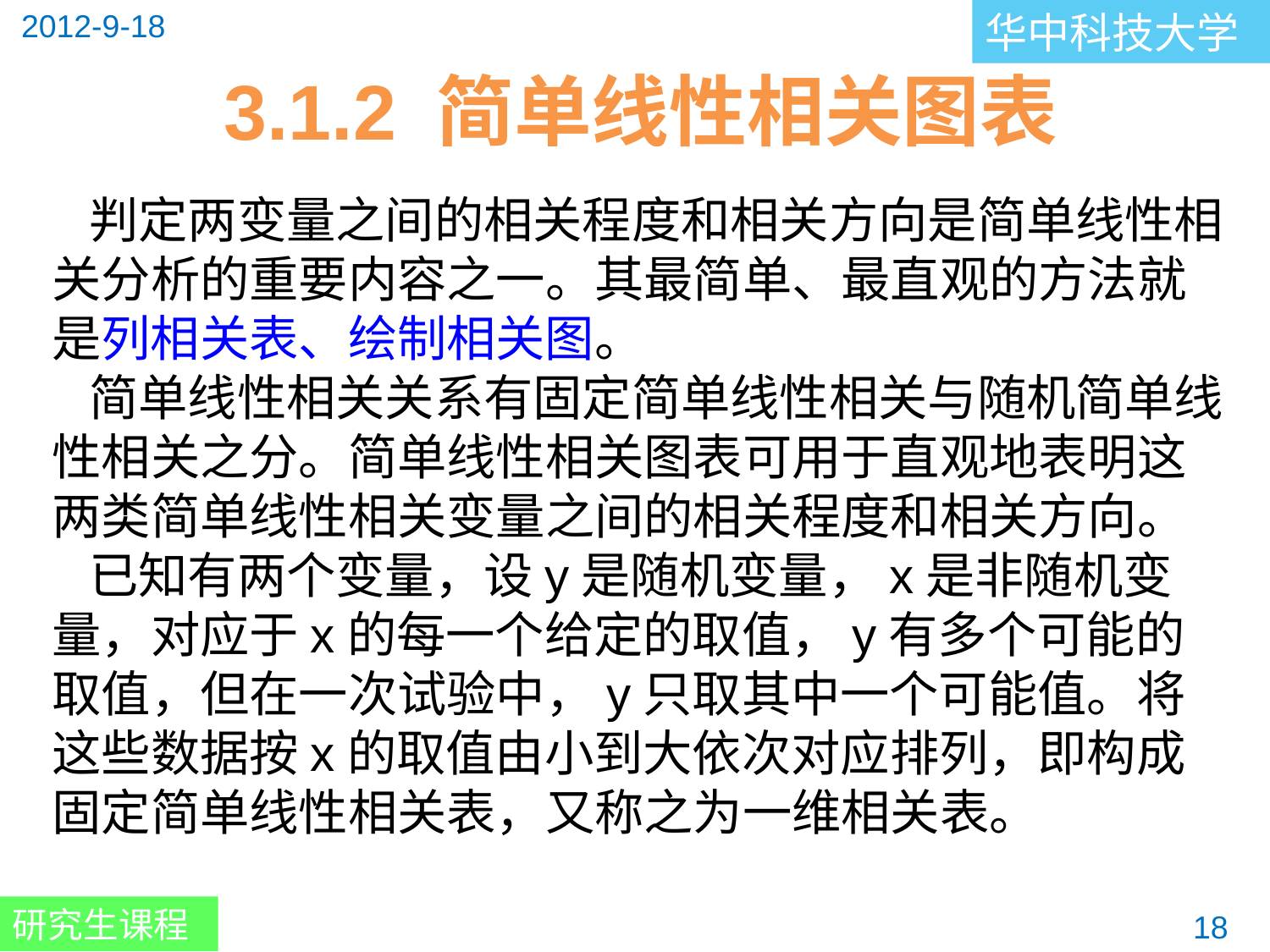

3.1.2 简单线性相关图表
判定两变量之间的相关程度和相关方向是简单线性相关分析的重要内容之一。其最简单、最直观的方法就是列相关表、绘制相关图。
简单线性相关关系有固定简单线性相关与随机简单线性相关之分。简单线性相关图表可用于直观地表明这两类简单线性相关变量之间的相关程度和相关方向。
已知有两个变量，设y是随机变量，x是非随机变量，对应于x的每一个给定的取值，y有多个可能的取值，但在一次试验中，y只取其中一个可能值。将这些数据按x的取值由小到大依次对应排列，即构成固定简单线性相关表，又称之为一维相关表。